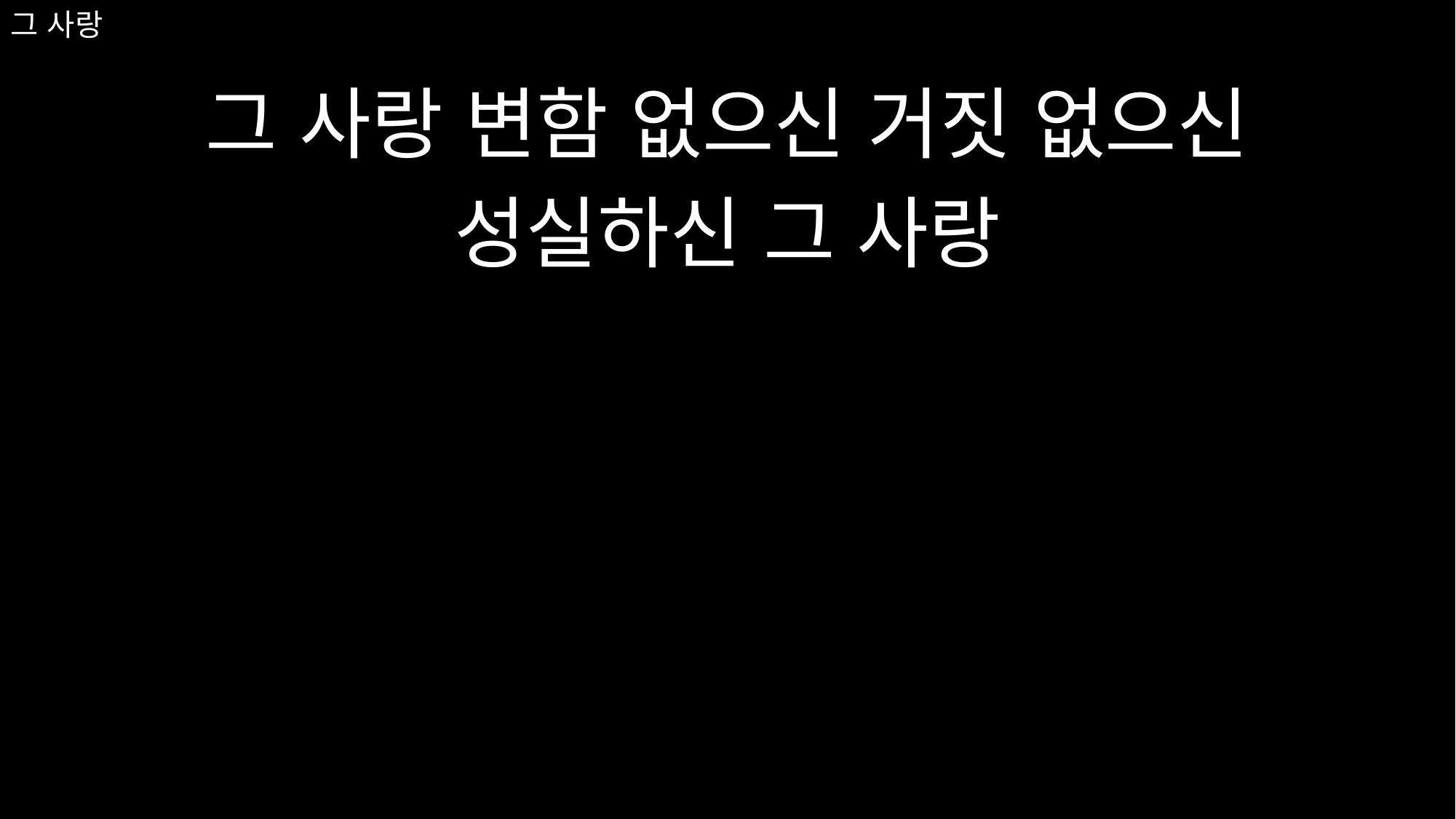

# 그 사랑
그 사랑 변함 없으신 거짓 없으신
성실하신 그 사랑